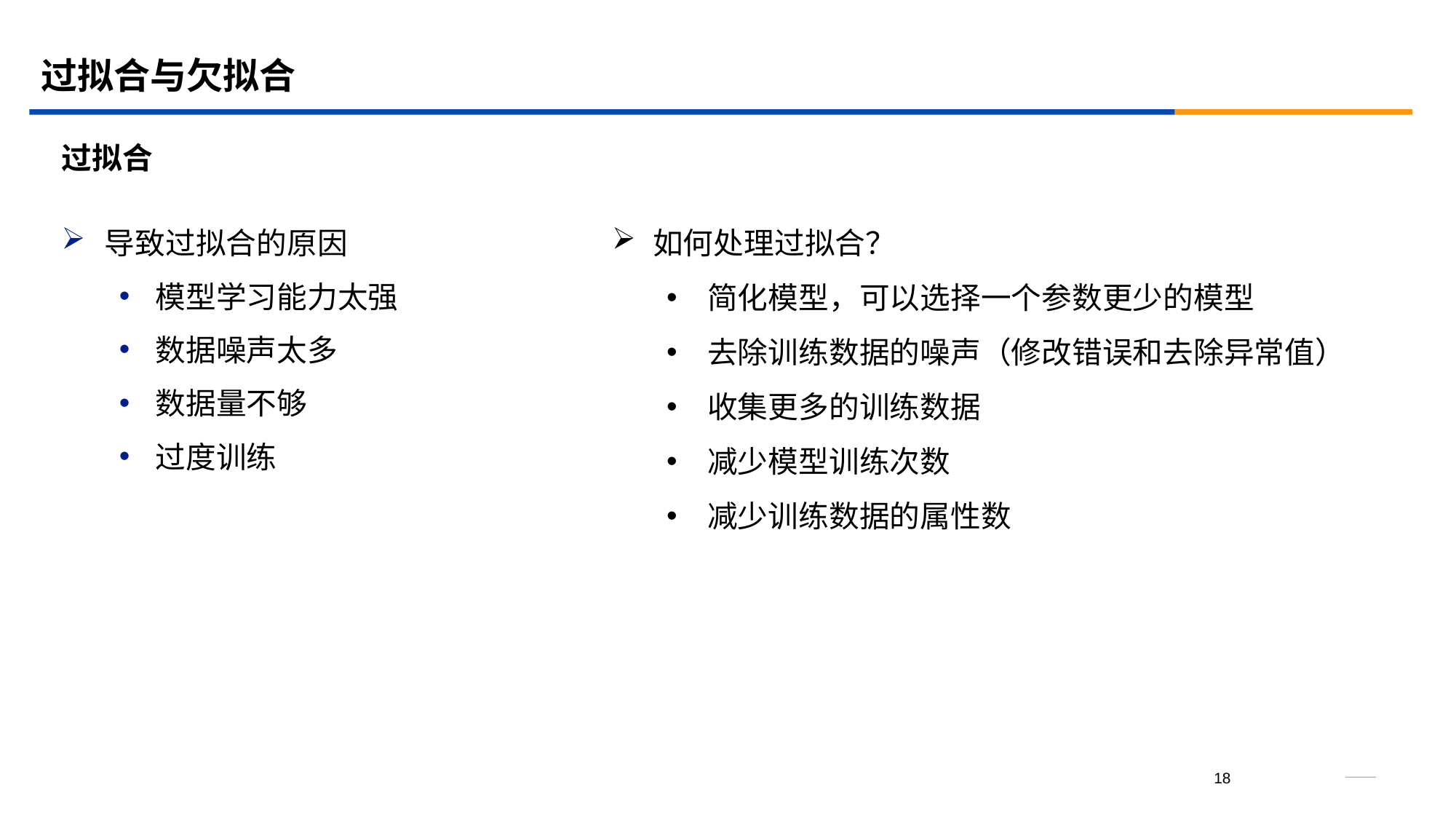

# 过拟合与欠拟合
过拟合
如何处理过拟合？
简化模型，可以选择一个参数更少的模型
去除训练数据的噪声（修改错误和去除异常值）
收集更多的训练数据
减少模型训练次数
减少训练数据的属性数
导致过拟合的原因
模型学习能力太强
数据噪声太多
数据量不够
过度训练